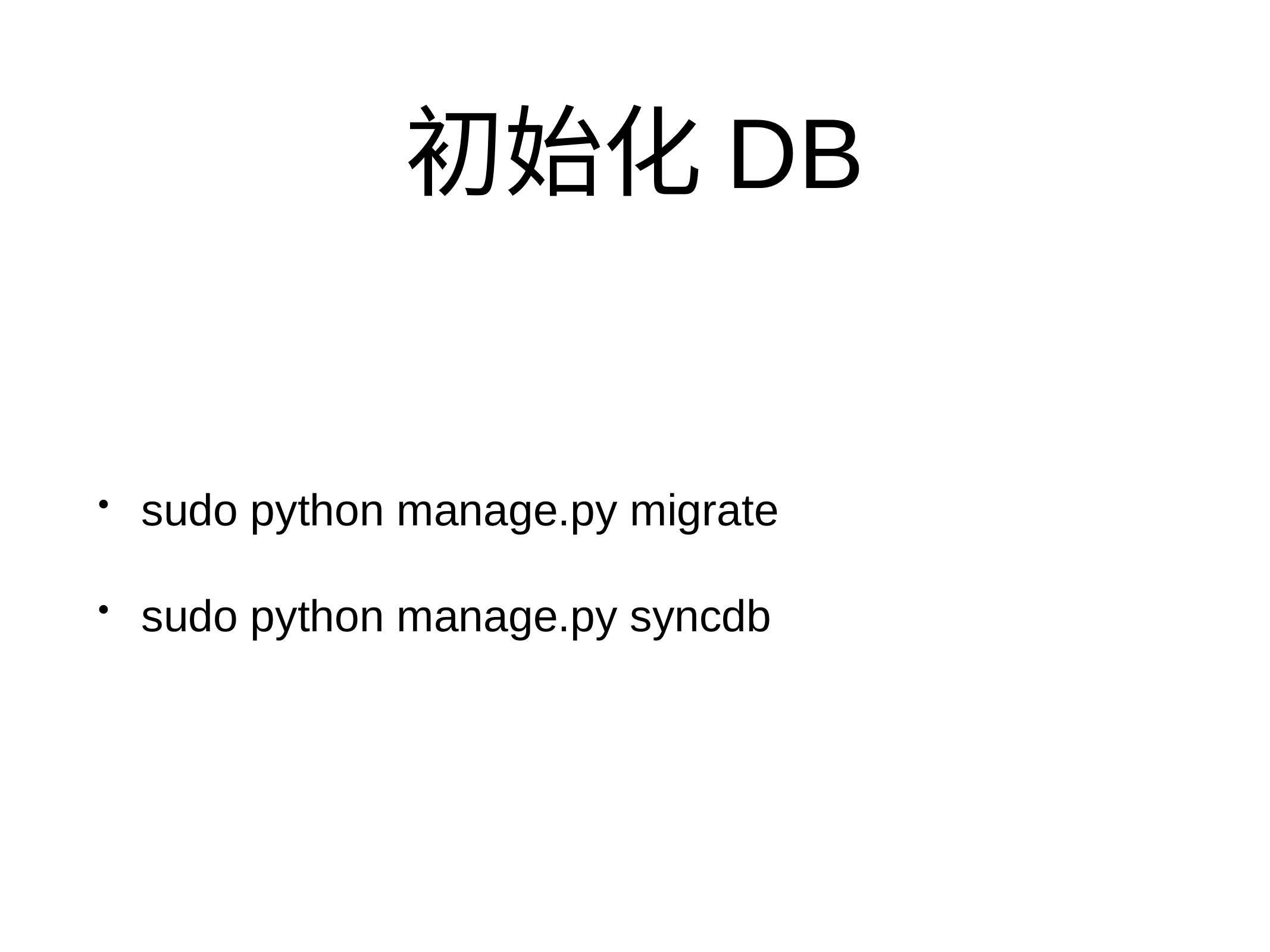

sudo python manage.py migrate
sudo python manage.py syncdb
# 初始化DB